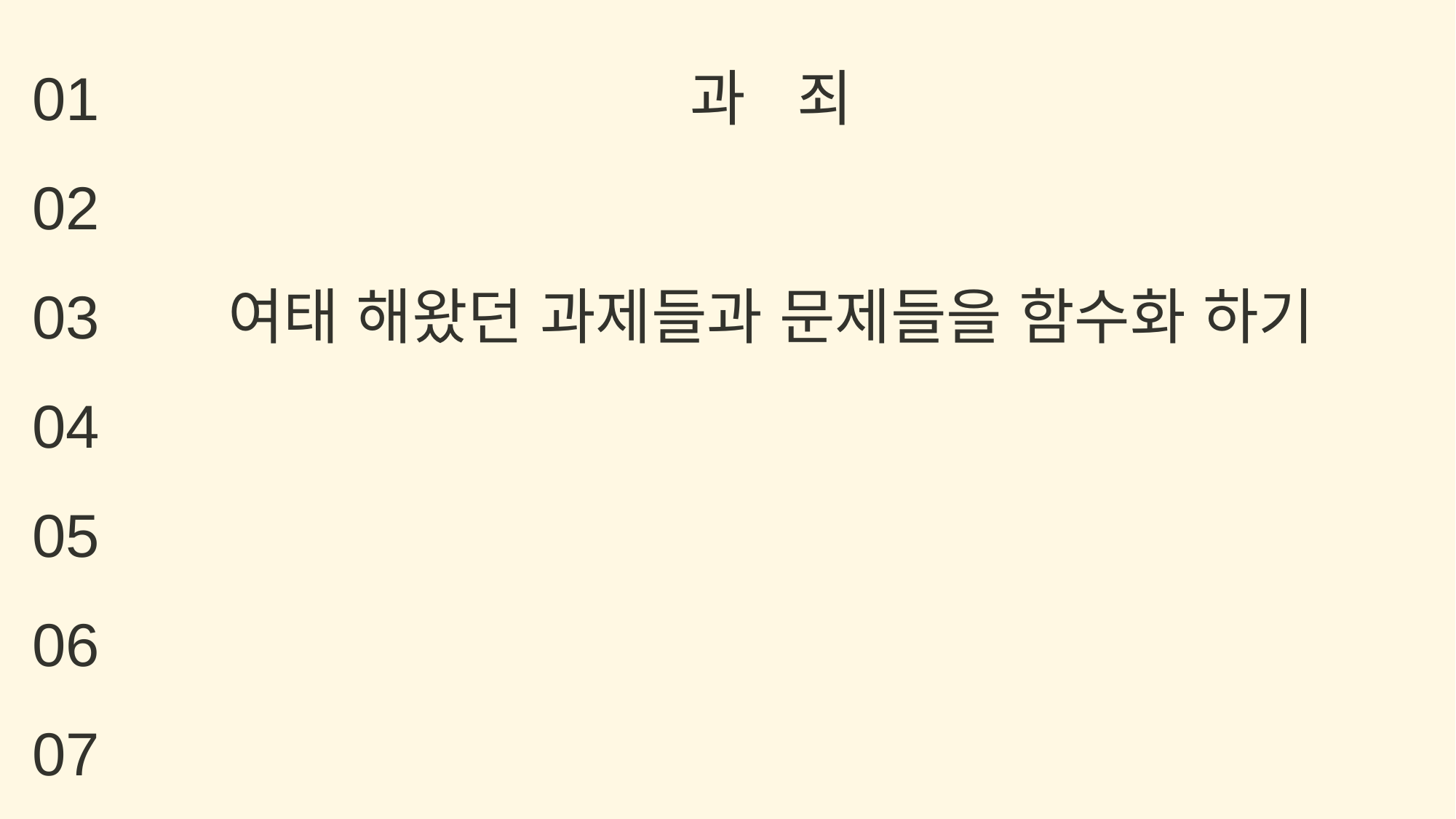

과   죄

여태 해왔던 과제들과 문제들을 함수화 하기
01
02
03
04
05
06
07